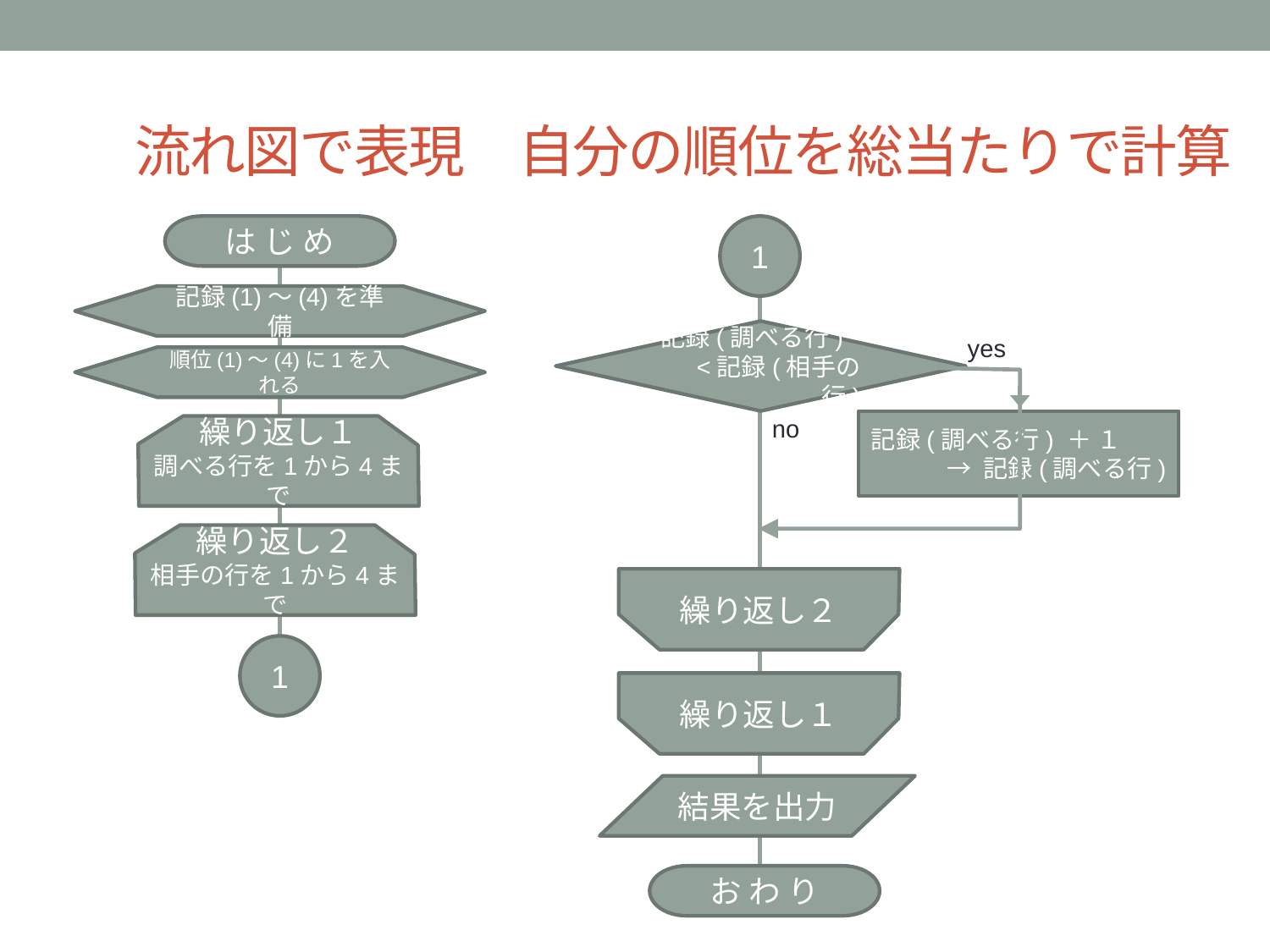

# 流れ図で表現　自分の順位を総当たりで計算
は じ め
1
記録(1)～(4)を準備
記録(調べる行)
<記録(相手の行)
yes
順位(1)～(4)に1を入れる

no
記録(調べる行) ＋ １
→ 記録(調べる行)
繰り返し１
調べる行を1から4まで
繰り返し２
相手の行を1から4まで
繰り返し２
1
繰り返し１
結果を出力
お わ り